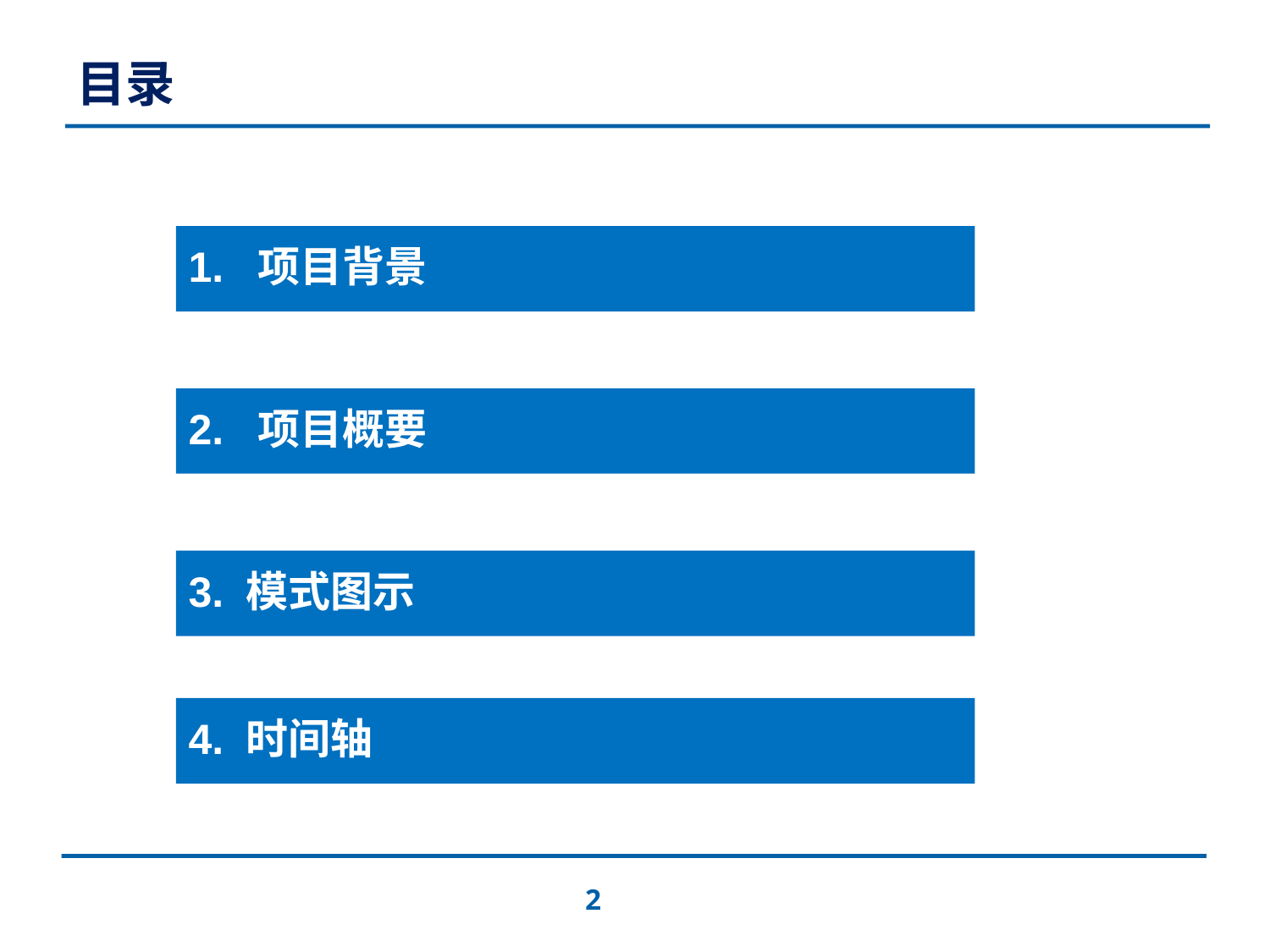

# 目录

1.  项目背景
2.  项目概要
3. 模式图示
4. 时间轴

2
2